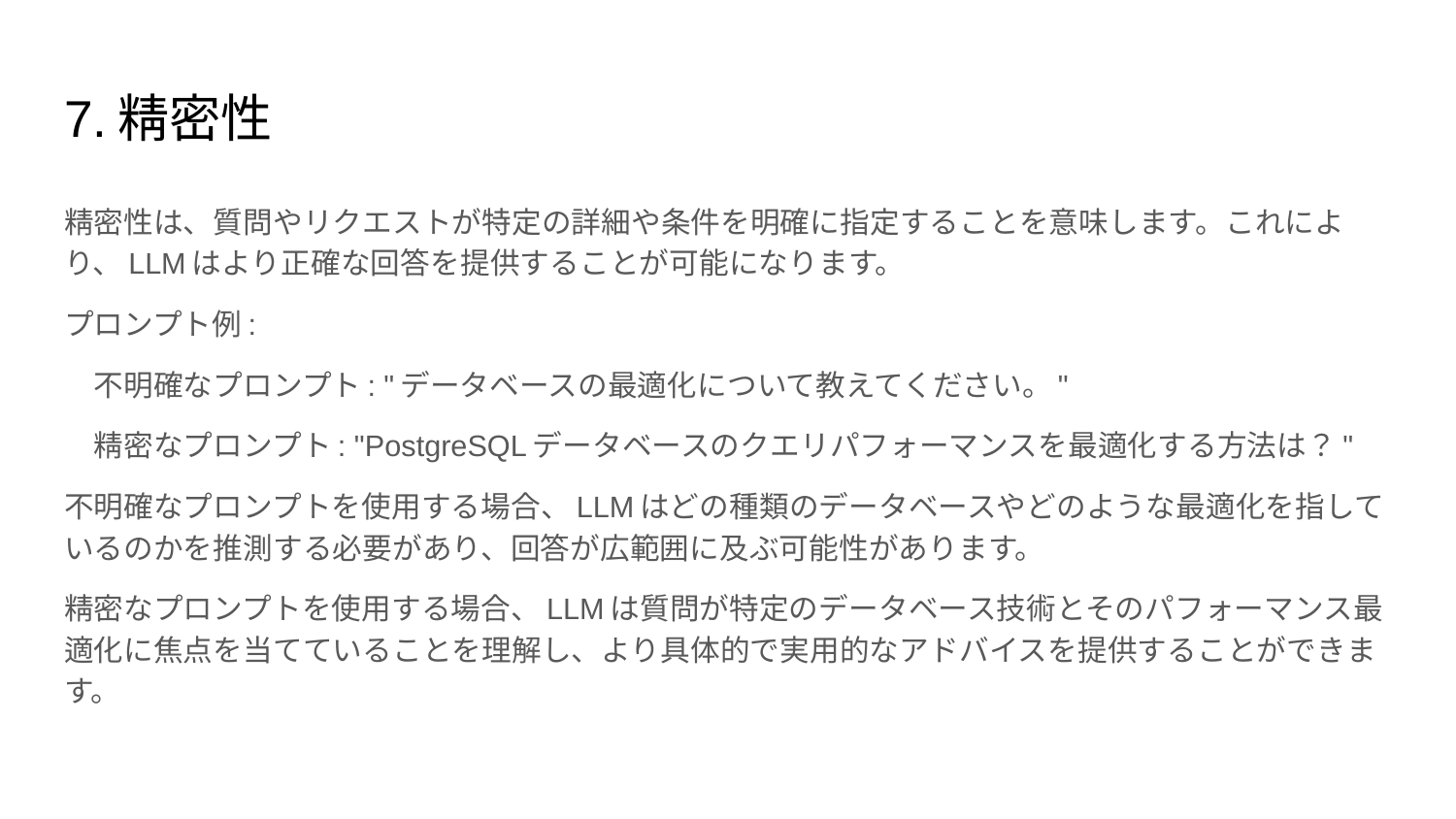

# 7.精密性
精密性は、質問やリクエストが特定の詳細や条件を明確に指定することを意味します。これにより、LLMはより正確な回答を提供することが可能になります。
プロンプト例:
　不明確なプロンプト: "データベースの最適化について教えてください。"
　精密なプロンプト: "PostgreSQLデータベースのクエリパフォーマンスを最適化する方法は？"
不明確なプロンプトを使用する場合、LLMはどの種類のデータベースやどのような最適化を指しているのかを推測する必要があり、回答が広範囲に及ぶ可能性があります。
精密なプロンプトを使用する場合、LLMは質問が特定のデータベース技術とそのパフォーマンス最適化に焦点を当てていることを理解し、より具体的で実用的なアドバイスを提供することができます。